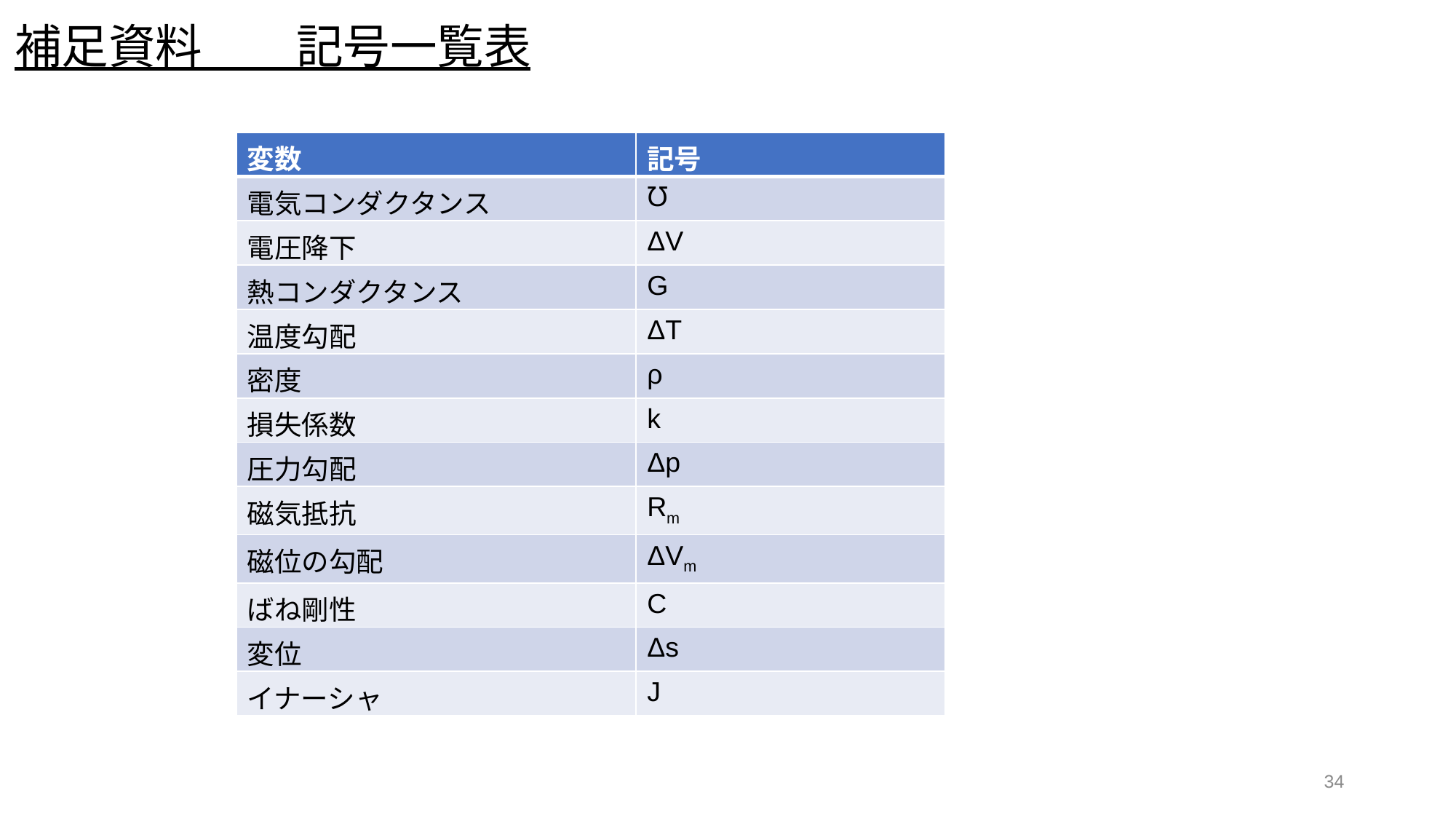

補足資料　　記号一覧表
| 変数 | 記号 |
| --- | --- |
| 電気コンダクタンス | ℧ |
| 電圧降下 | ΔV |
| 熱コンダクタンス | G |
| 温度勾配 | ΔT |
| 密度 | ρ |
| 損失係数 | k |
| 圧力勾配 | Δp |
| 磁気抵抗 | Rm |
| 磁位の勾配 | ΔVm |
| ばね剛性 | C |
| 変位 | Δs |
| イナーシャ | J |
34